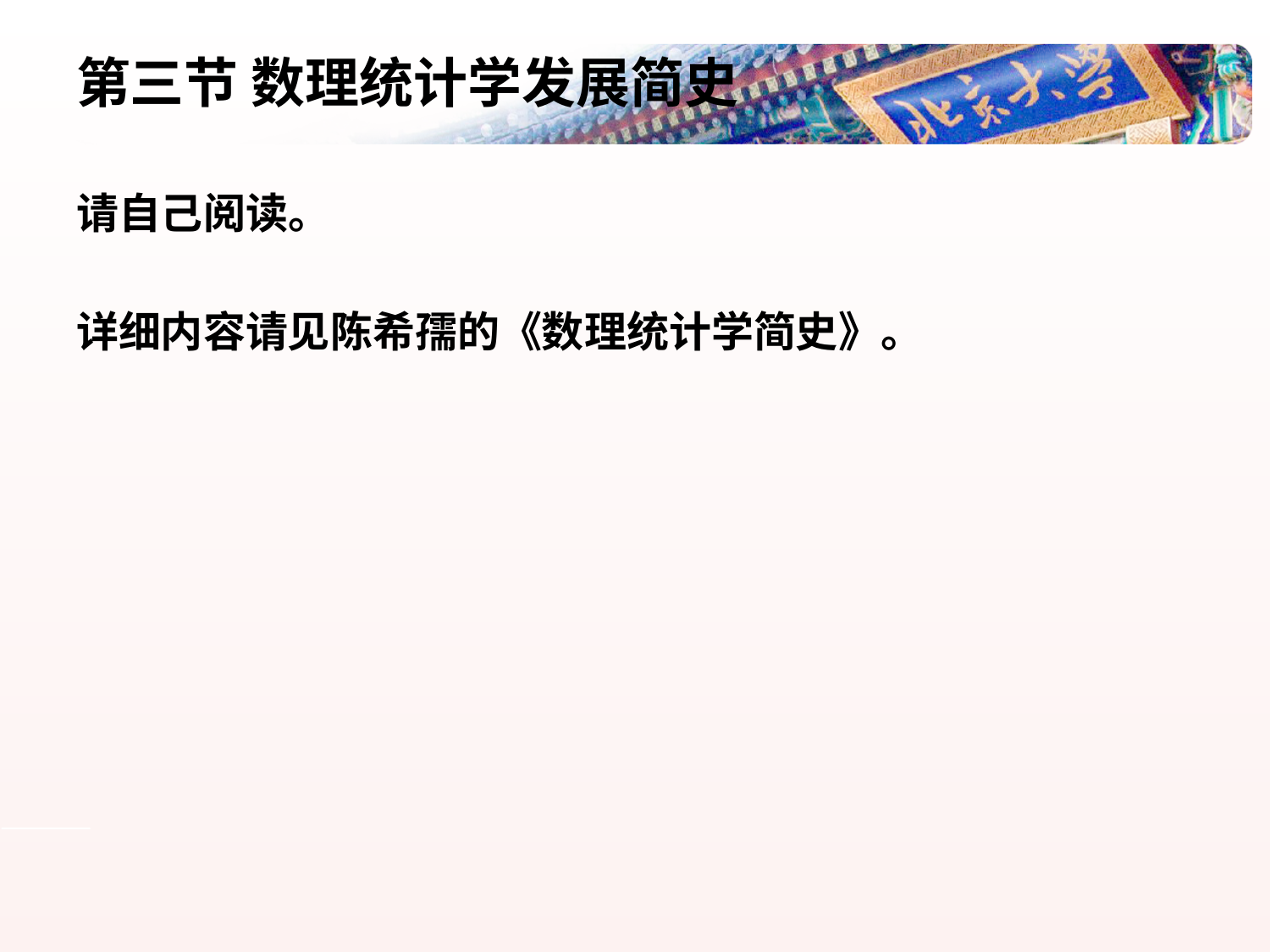

# 第三节 数理统计学发展简史
请自己阅读。

详细内容请见陈希孺的《数理统计学简史》。